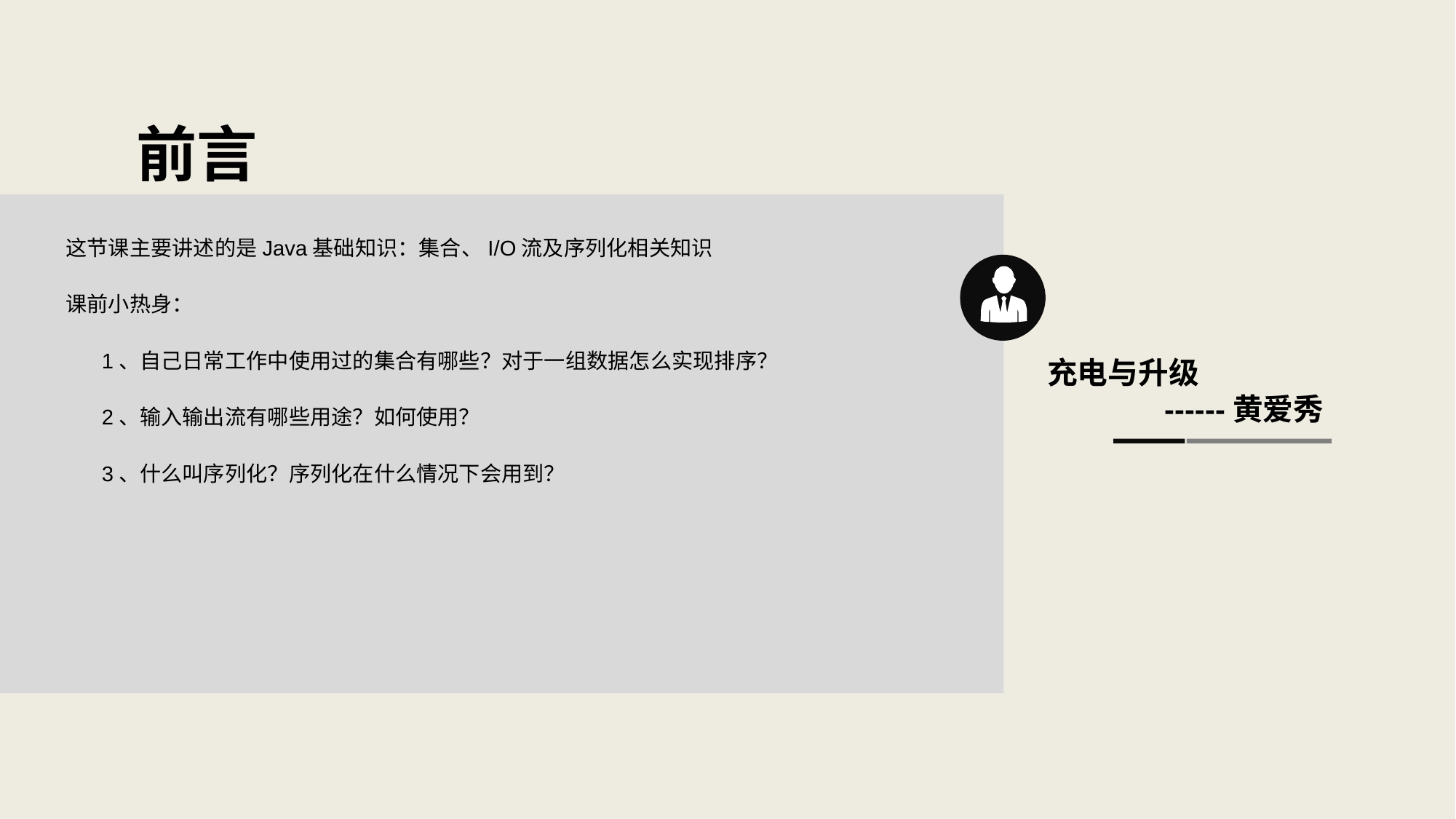

前言

这节课主要讲述的是Java基础知识：集合、I/O流及序列化相关知识
课前小热身：
      1、自己日常工作中使用过的集合有哪些？对于一组数据怎么实现排序？
      2、输入输出流有哪些用途？如何使用？
      3、什么叫序列化？序列化在什么情况下会用到？

充电与升级
              ------黄爱秀